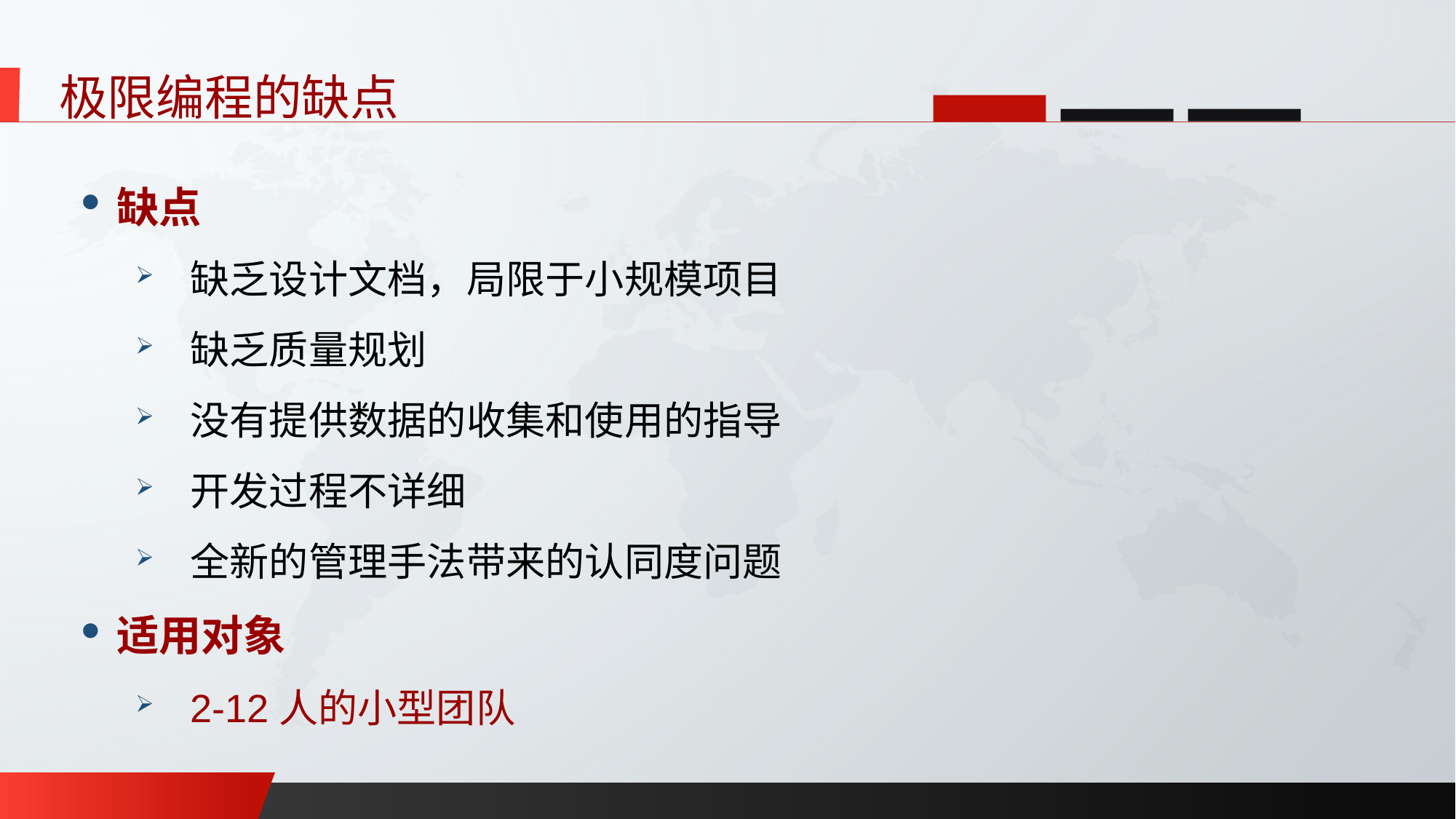

极限编程的缺点

缺点
缺乏设计文档，局限于小规模项目
缺乏质量规划
没有提供数据的收集和使用的指导
开发过程不详细
全新的管理手法带来的认同度问题
适用对象
2-12人的小型团队